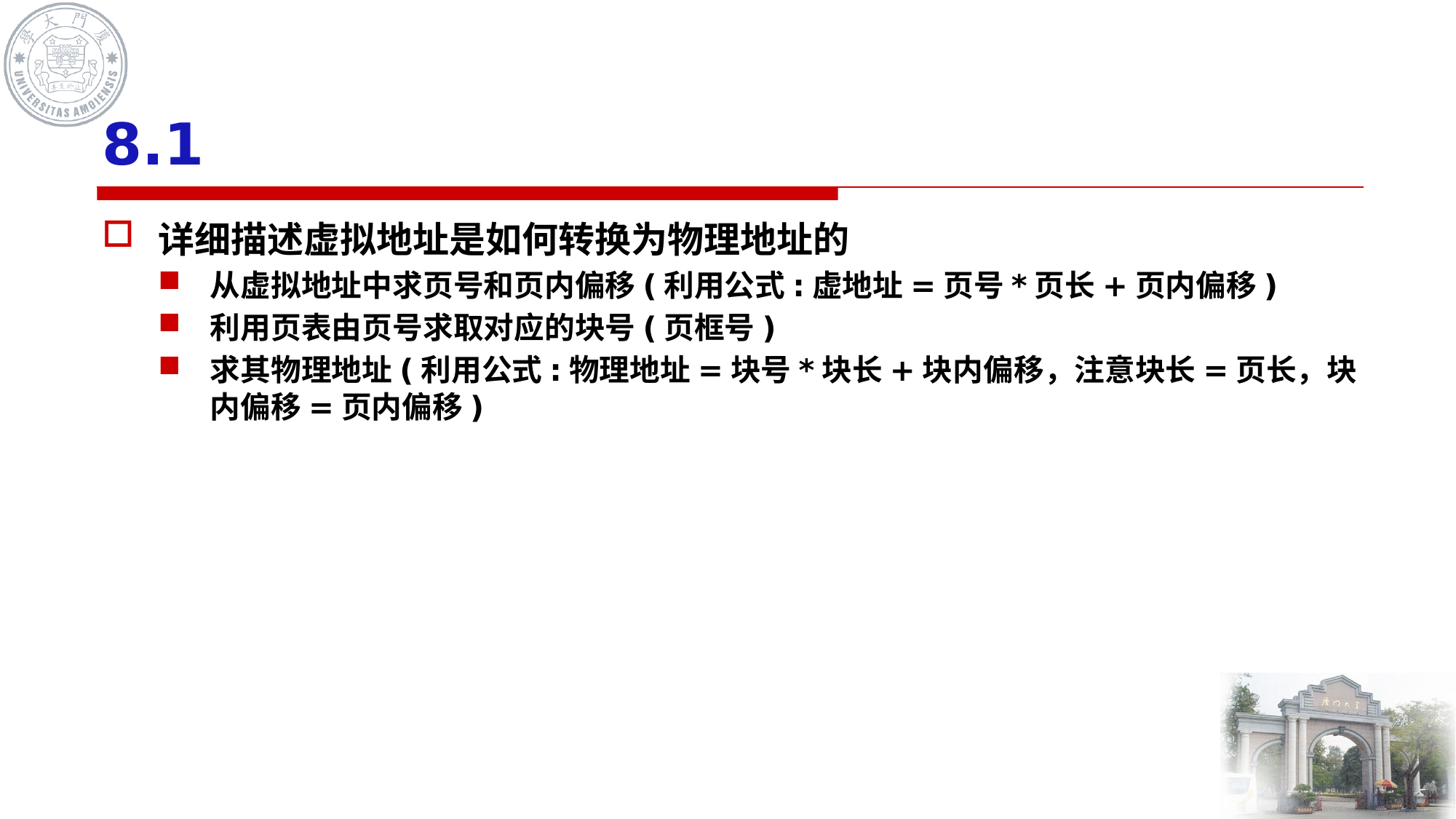

# 8.1
详细描述虚拟地址是如何转换为物理地址的
从虚拟地址中求页号和页内偏移(利用公式:虚地址=页号*页长+页内偏移)
利用页表由页号求取对应的块号(页框号)
求其物理地址(利用公式:物理地址=块号*块长+块内偏移，注意块长=页长，块内偏移=页内偏移)